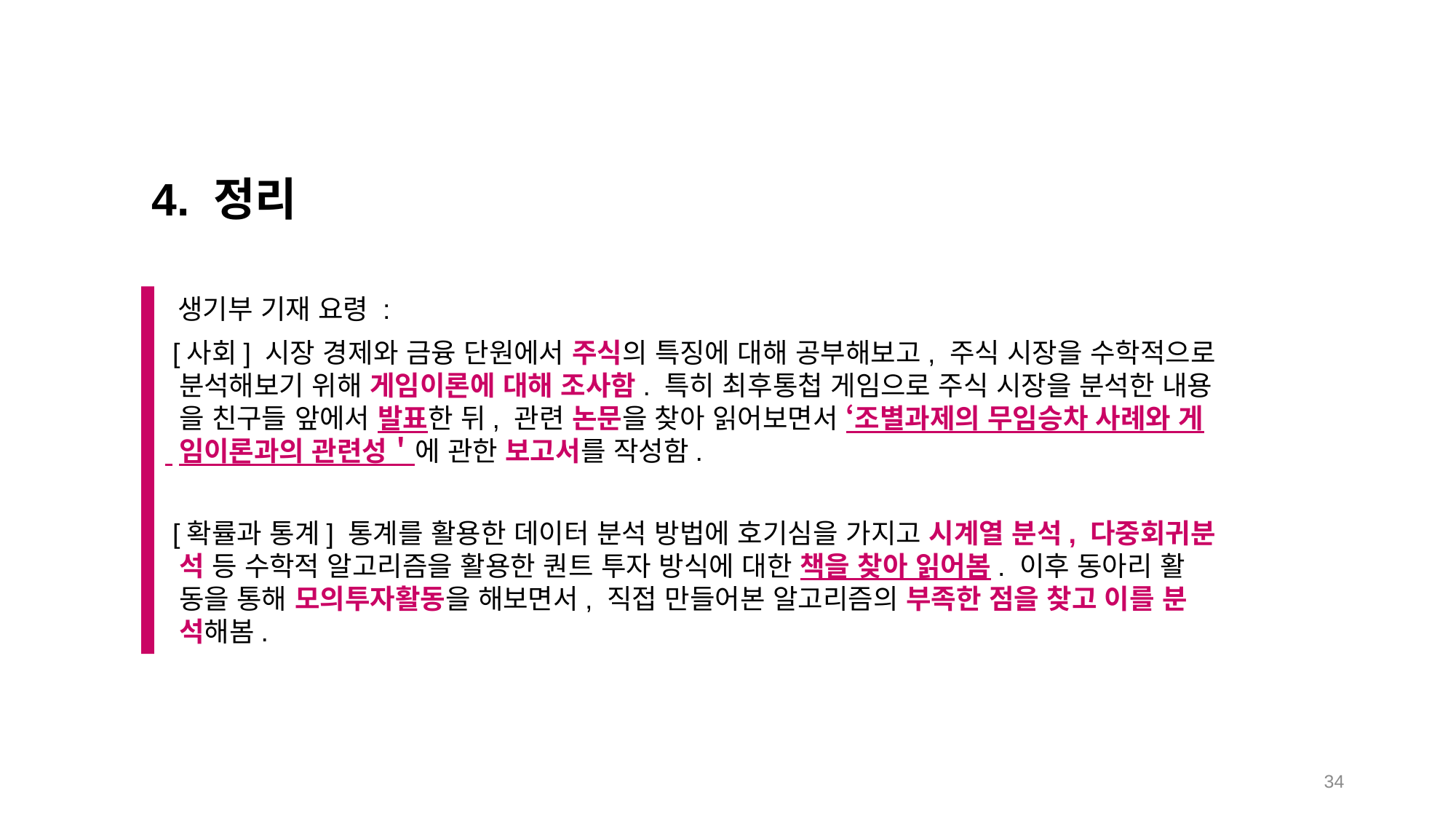

4. 정리

 [사회] 시장 경제와 금융 단원에서 주식의 특징에 대해 공부해보고, 주식 시장을 수학적으로
 분석해보기 위해 게임이론에 대해 조사함. 특히 최후통첩 게임으로 주식 시장을 분석한 내용
 을 친구들 앞에서 발표한 뒤, 관련 논문을 찾아 읽어보면서 ‘조별과제의 무임승차 사례와 게
 임이론과의 관련성＇에 관한 보고서를 작성함.
 생기부 기재 요령 :
 [확률과 통계] 통계를 활용한 데이터 분석 방법에 호기심을 가지고 시계열 분석, 다중회귀분
 석 등 수학적 알고리즘을 활용한 퀀트 투자 방식에 대한 책을 찾아 읽어봄. 이후 동아리 활
 동을 통해 모의투자활동을 해보면서, 직접 만들어본 알고리즘의 부족한 점을 찾고 이를 분
 석해봄.
34